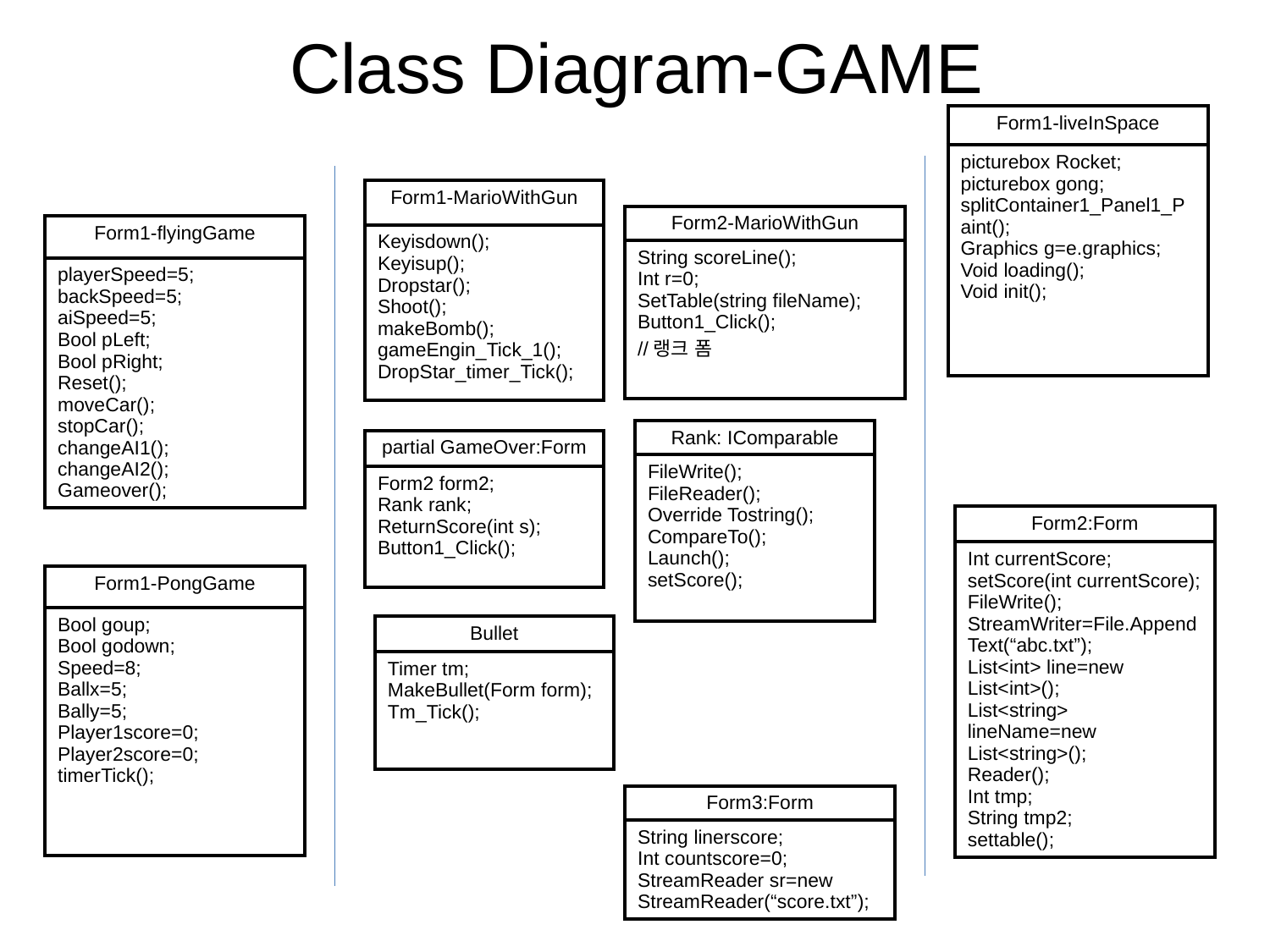

# Class Diagram-GAME
| Form1-liveInSpace |
| --- |
| picturebox Rocket; picturebox gong; splitContainer1\_Panel1\_Paint(); Graphics g=e.graphics; Void loading(); Void init(); |
| Form1-MarioWithGun |
| --- |
| Keyisdown(); Keyisup(); Dropstar(); Shoot(); makeBomb(); gameEngin\_Tick\_1(); DropStar\_timer\_Tick(); |
| Form2-MarioWithGun |
| --- |
| String scoreLine(); Int r=0; SetTable(string fileName); Button1\_Click(); //랭크 폼 |
| Form1-flyingGame |
| --- |
| playerSpeed=5; backSpeed=5; aiSpeed=5; Bool pLeft; Bool pRight; Reset(); moveCar(); stopCar(); changeAI1(); changeAI2(); Gameover(); |
| Rank: IComparable |
| --- |
| FileWrite(); FileReader(); Override Tostring(); CompareTo(); Launch(); setScore(); |
| partial GameOver:Form |
| --- |
| Form2 form2; Rank rank; ReturnScore(int s); Button1\_Click(); |
| Form2:Form |
| --- |
| Int currentScore; setScore(int currentScore); FileWrite(); StreamWriter=File.AppendText(“abc.txt”); List<int> line=new List<int>(); List<string> lineName=new List<string>(); Reader(); Int tmp; String tmp2; settable(); |
| Form1-PongGame |
| --- |
| Bool goup; Bool godown; Speed=8; Ballx=5; Bally=5; Player1score=0; Player2score=0; timerTick(); |
| Bullet |
| --- |
| Timer tm; MakeBullet(Form form); Tm\_Tick(); |
| Form3:Form |
| --- |
| String linerscore; Int countscore=0; StreamReader sr=new StreamReader(“score.txt”); |